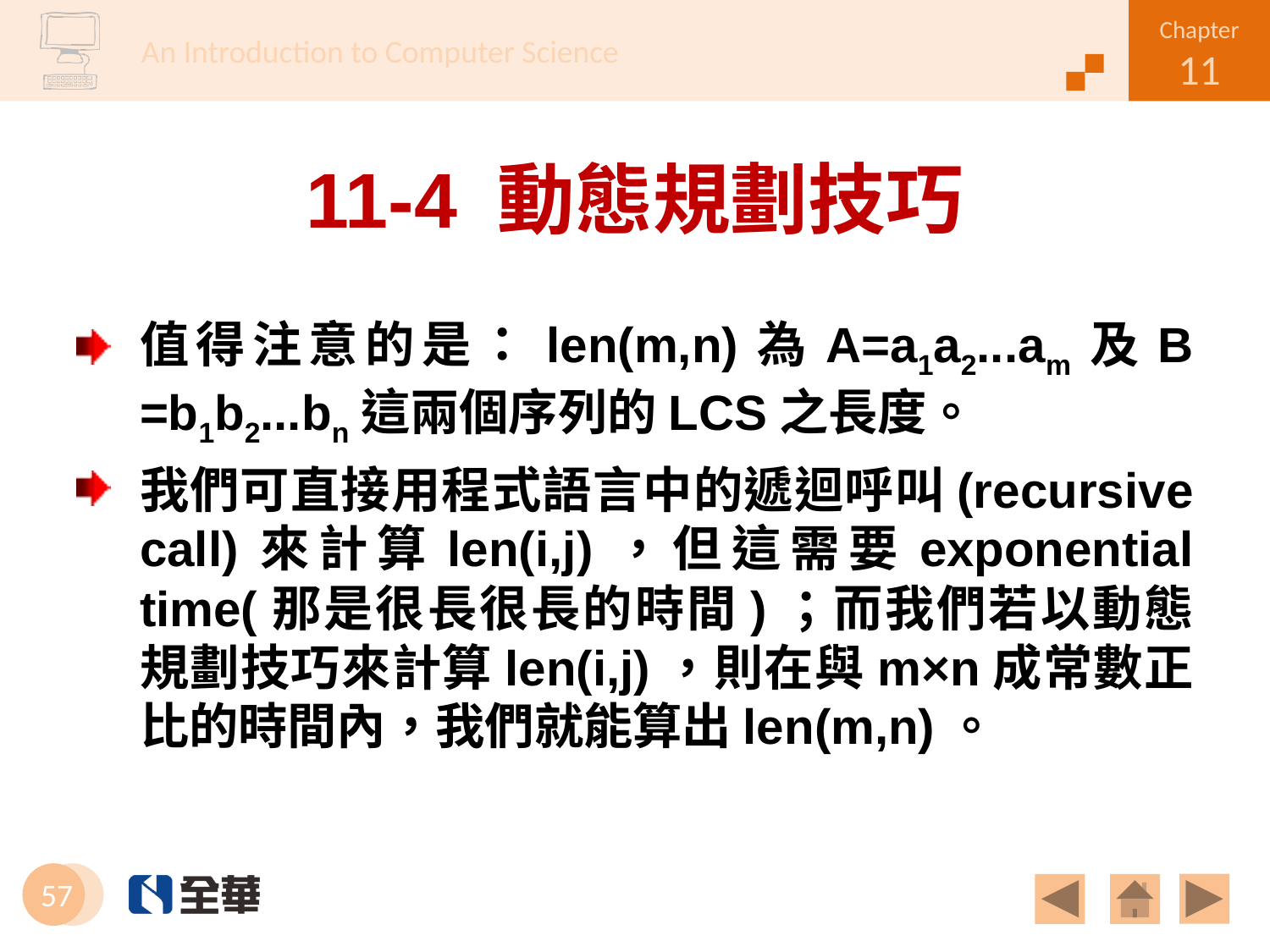

# 11-4 動態規劃技巧
值得注意的是：len(m,n)為A=a1a2...am及B =b1b2...bn這兩個序列的LCS之長度。
我們可直接用程式語言中的遞迴呼叫(recursive call)來計算len(i,j)，但這需要exponential time(那是很長很長的時間)；而我們若以動態規劃技巧來計算len(i,j)，則在與m×n成常數正比的時間內，我們就能算出len(m,n)。